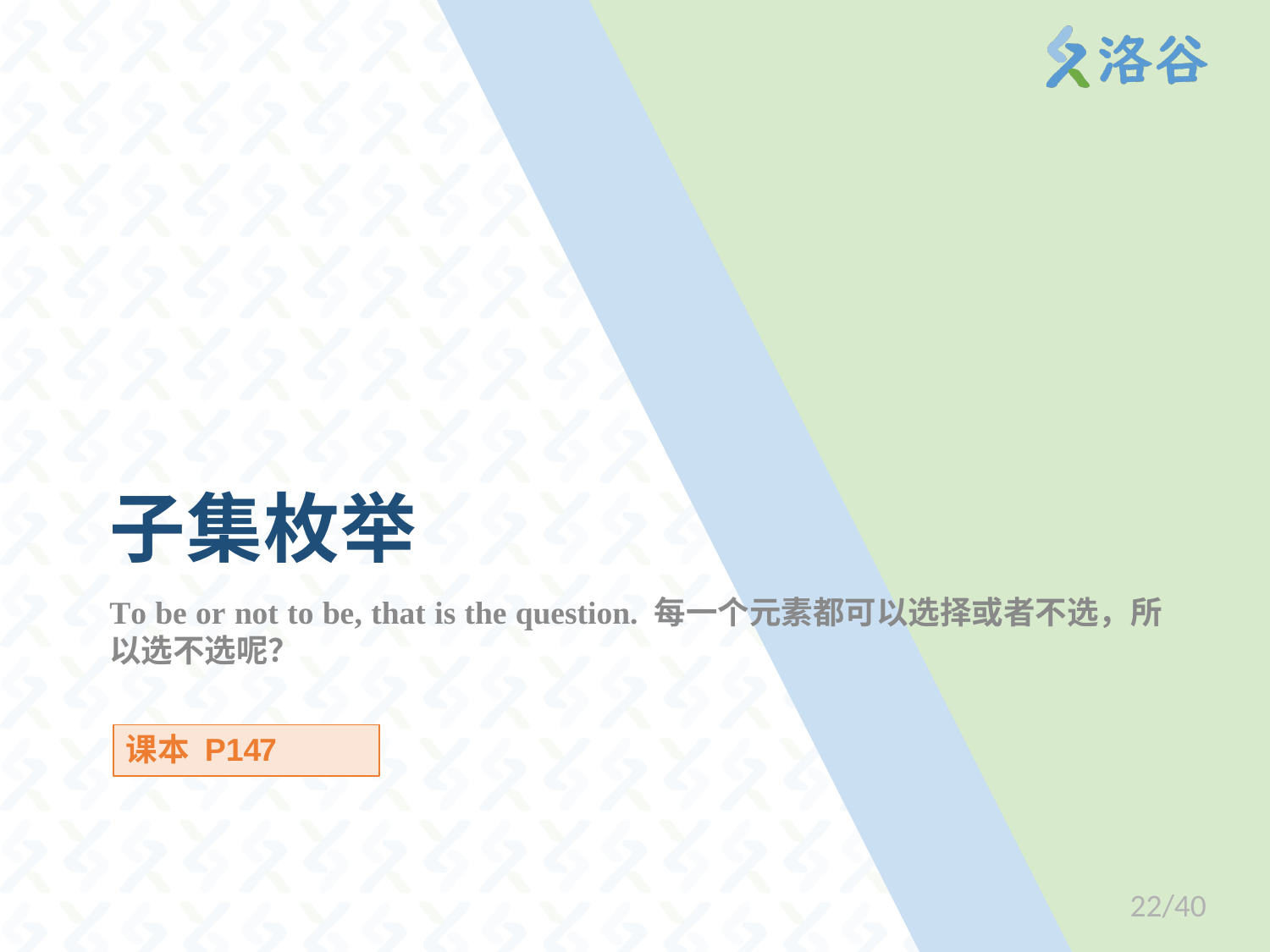

子集枚举
To be or not to be, that is the question. 每一个元素都可以选择或者不选，所以选不选呢？

课本 P147
22/40